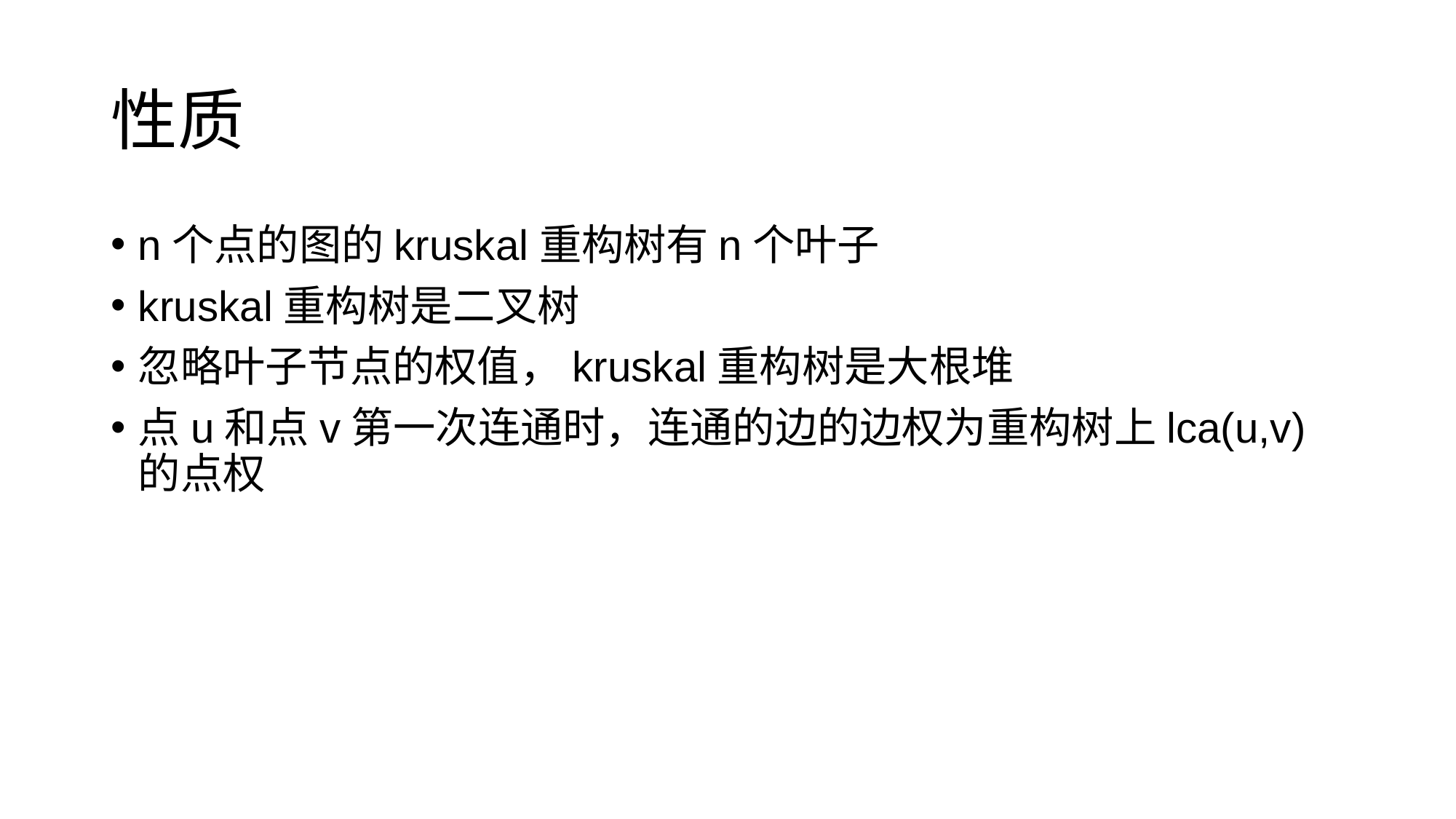

# 性质
n个点的图的kruskal重构树有n个叶子
kruskal重构树是二叉树
忽略叶子节点的权值，kruskal重构树是大根堆
点u和点v第一次连通时，连通的边的边权为重构树上lca(u,v)的点权